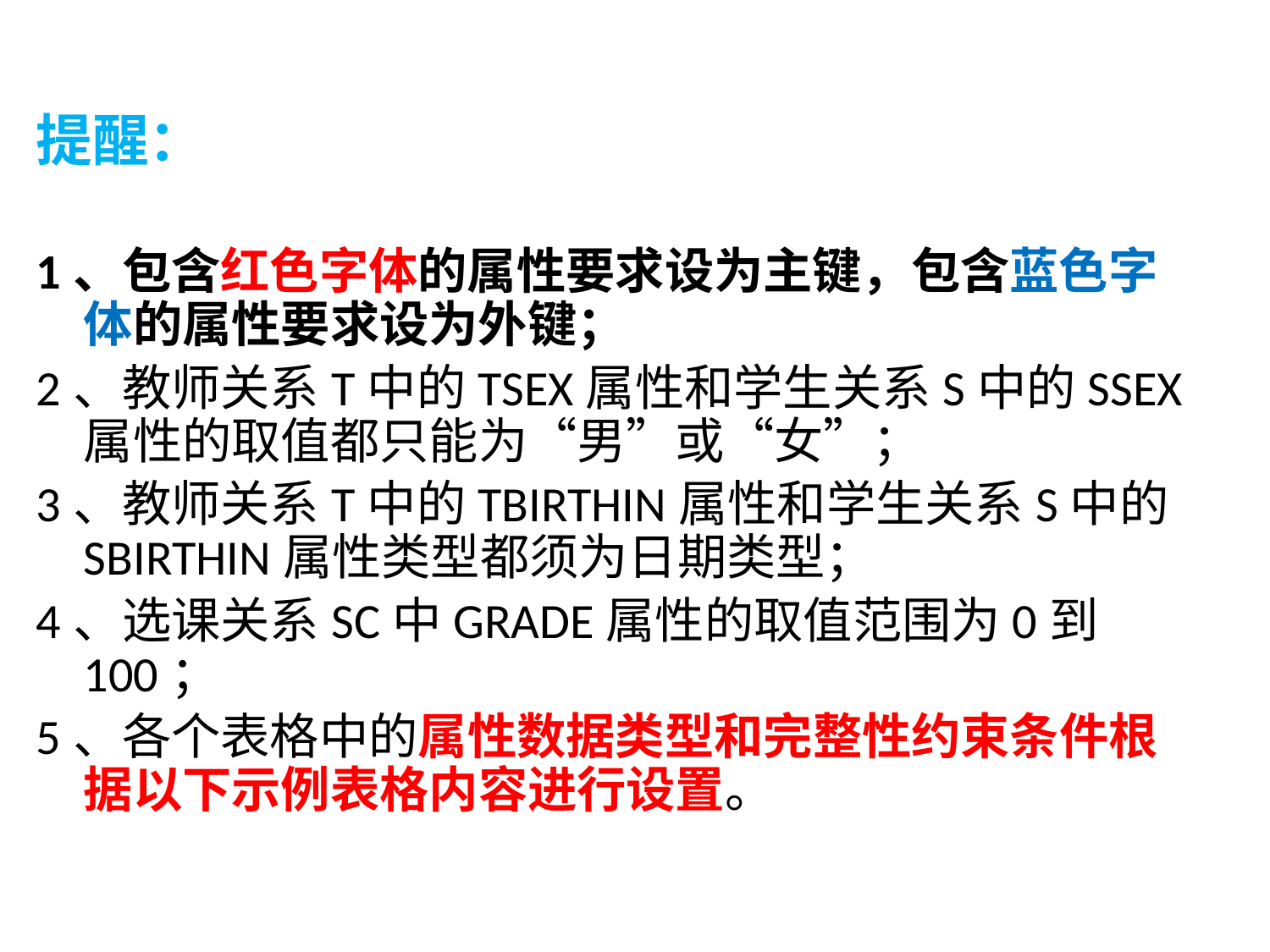

提醒：

1、包含红色字体的属性要求设为主键，包含蓝色字体的属性要求设为外键；
2、教师关系T中的TSEX属性和学生关系S中的SSEX属性的取值都只能为“男”或“女”；
3、教师关系T中的TBIRTHIN属性和学生关系S中的SBIRTHIN属性类型都须为日期类型；
4、选课关系SC中GRADE属性的取值范围为0到100；
5、各个表格中的属性数据类型和完整性约束条件根据以下示例表格内容进行设置。